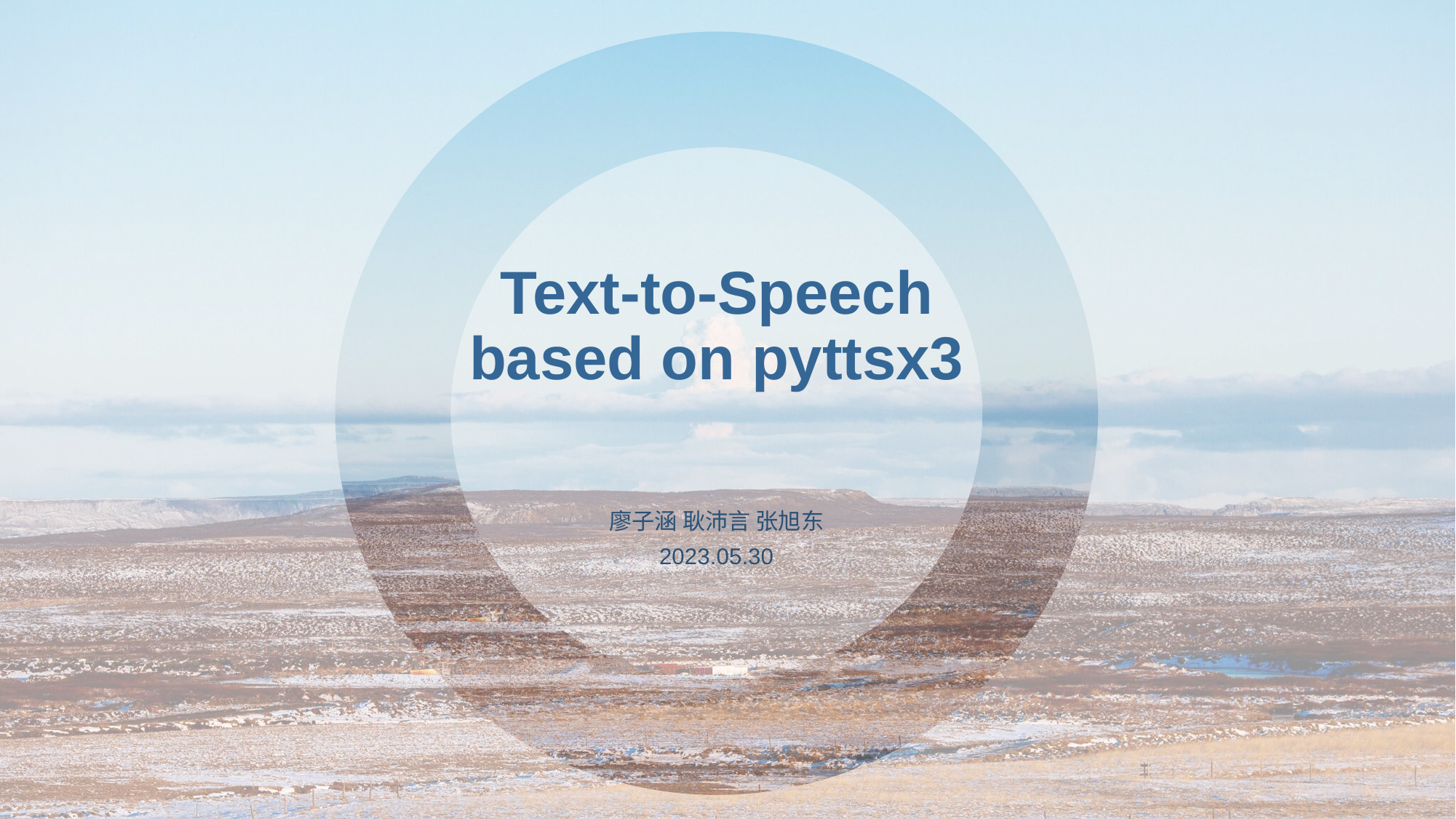

# Text-to-Speech based on pyttsx3
廖子涵 耿沛言 张旭东
2023.05.30